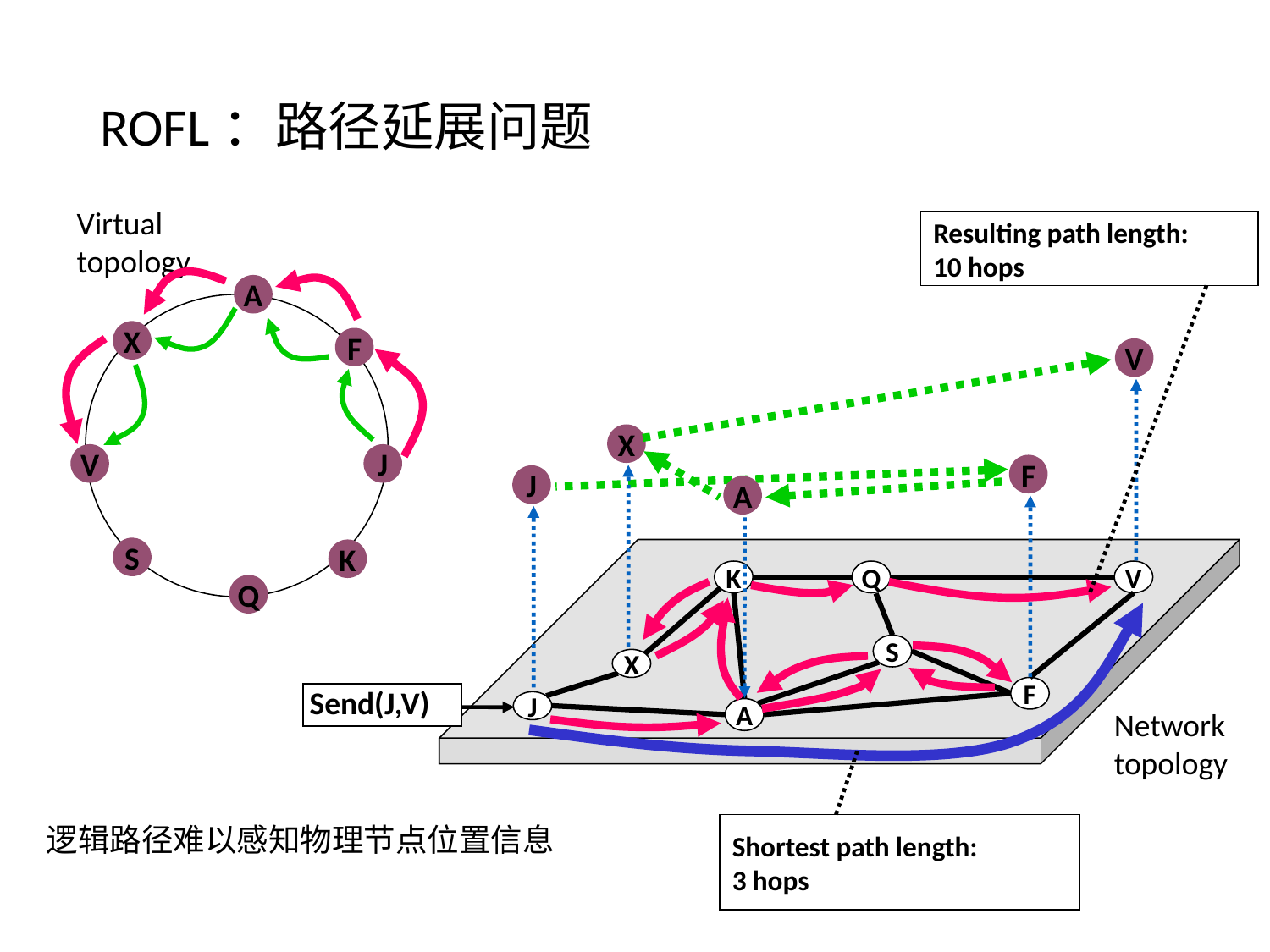

# ROFL：路径延展问题
Virtual
topology
Resulting path length:
10 hops

A

X
F
V
J
S
K
Q

V

X

F

J

A

K
Q
V

S

X

Send(J,V)

F

J
A
Network
topology

Shortest path length:
3 hops
逻辑路径难以感知物理节点位置信息
67